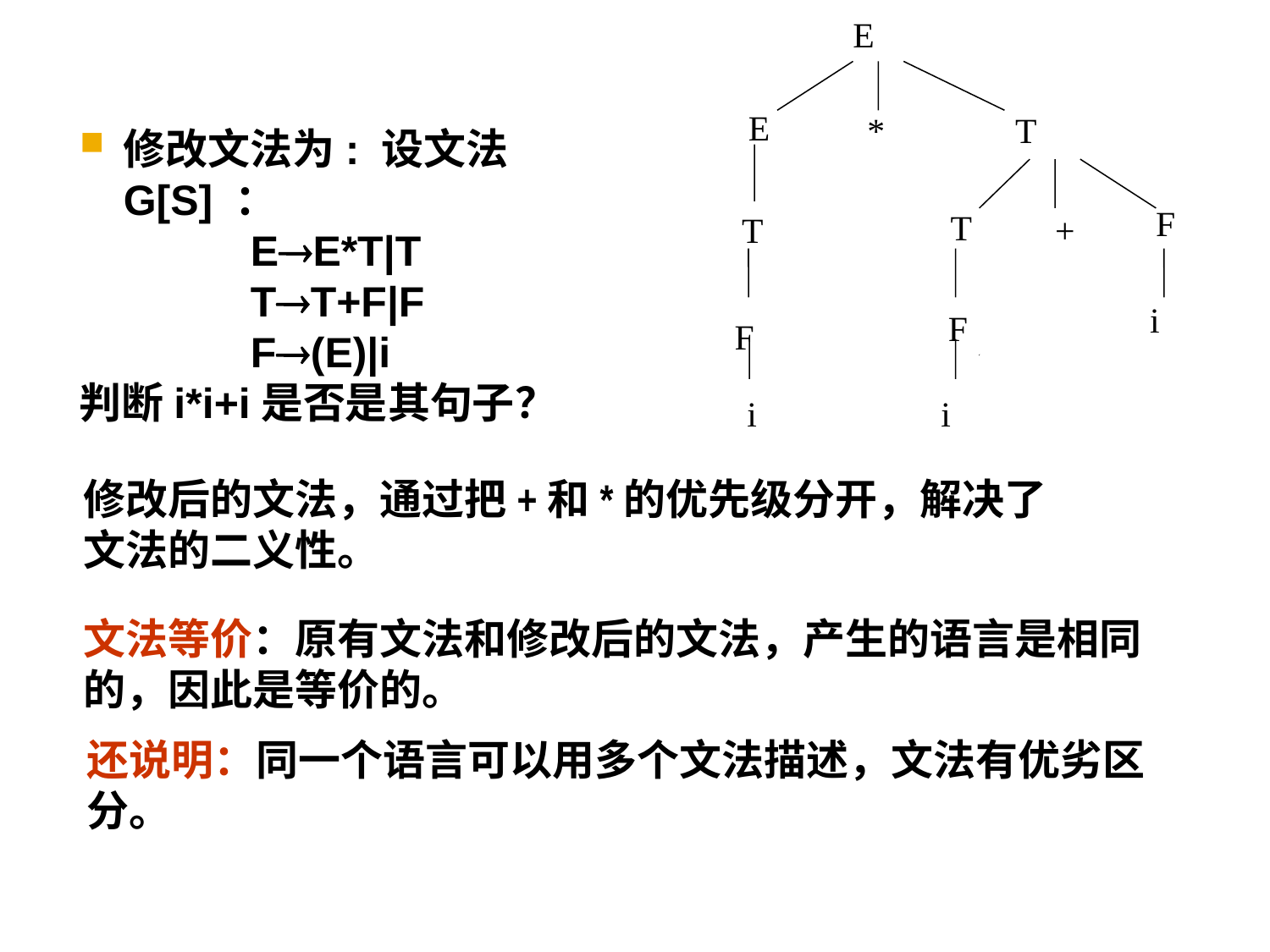

E

E
*
T

F
T
T
+

i
F
F

i
i
修改文法为: 设文法G[S] ：
		E→E*T|T
		T→T+F|F
		F→(E)|i
判断i*i+i是否是其句子？
修改后的文法，通过把+和*的优先级分开，解决了文法的二义性。
文法等价：原有文法和修改后的文法，产生的语言是相同的，因此是等价的。
还说明：同一个语言可以用多个文法描述，文法有优劣区分。